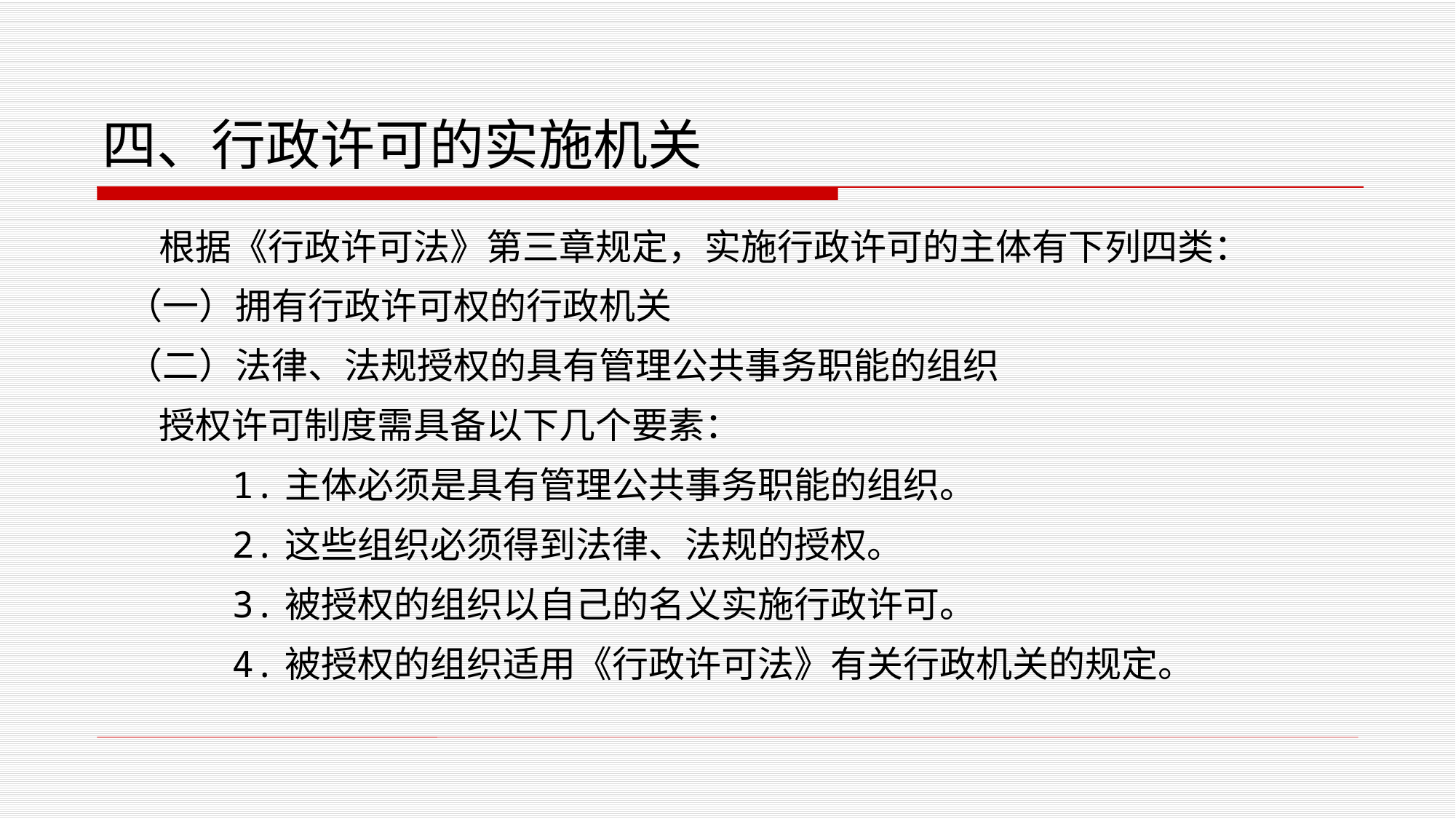

# 四、行政许可的实施机关
      根据《行政许可法》第三章规定，实施行政许可的主体有下列四类：
  （一）拥有行政许可权的行政机关
  （二）法律、法规授权的具有管理公共事务职能的组织
      授权许可制度需具备以下几个要素：
      1.主体必须是具有管理公共事务职能的组织。
      2.这些组织必须得到法律、法规的授权。
      3.被授权的组织以自己的名义实施行政许可。
      4.被授权的组织适用《行政许可法》有关行政机关的规定。